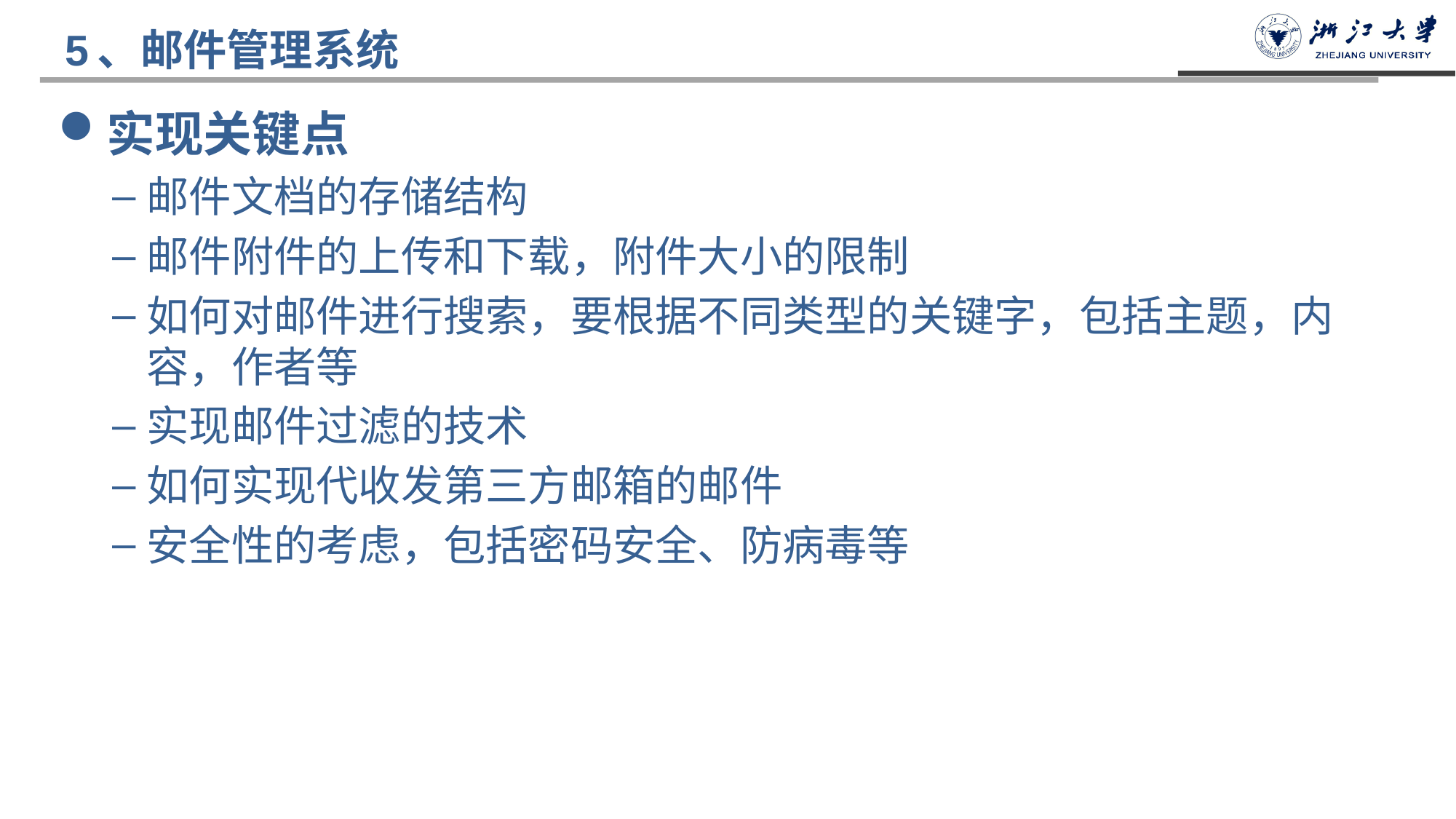

# 5、邮件管理系统
实现关键点
邮件文档的存储结构
邮件附件的上传和下载，附件大小的限制
如何对邮件进行搜索，要根据不同类型的关键字，包括主题，内容，作者等
实现邮件过滤的技术
如何实现代收发第三方邮箱的邮件
安全性的考虑，包括密码安全、防病毒等